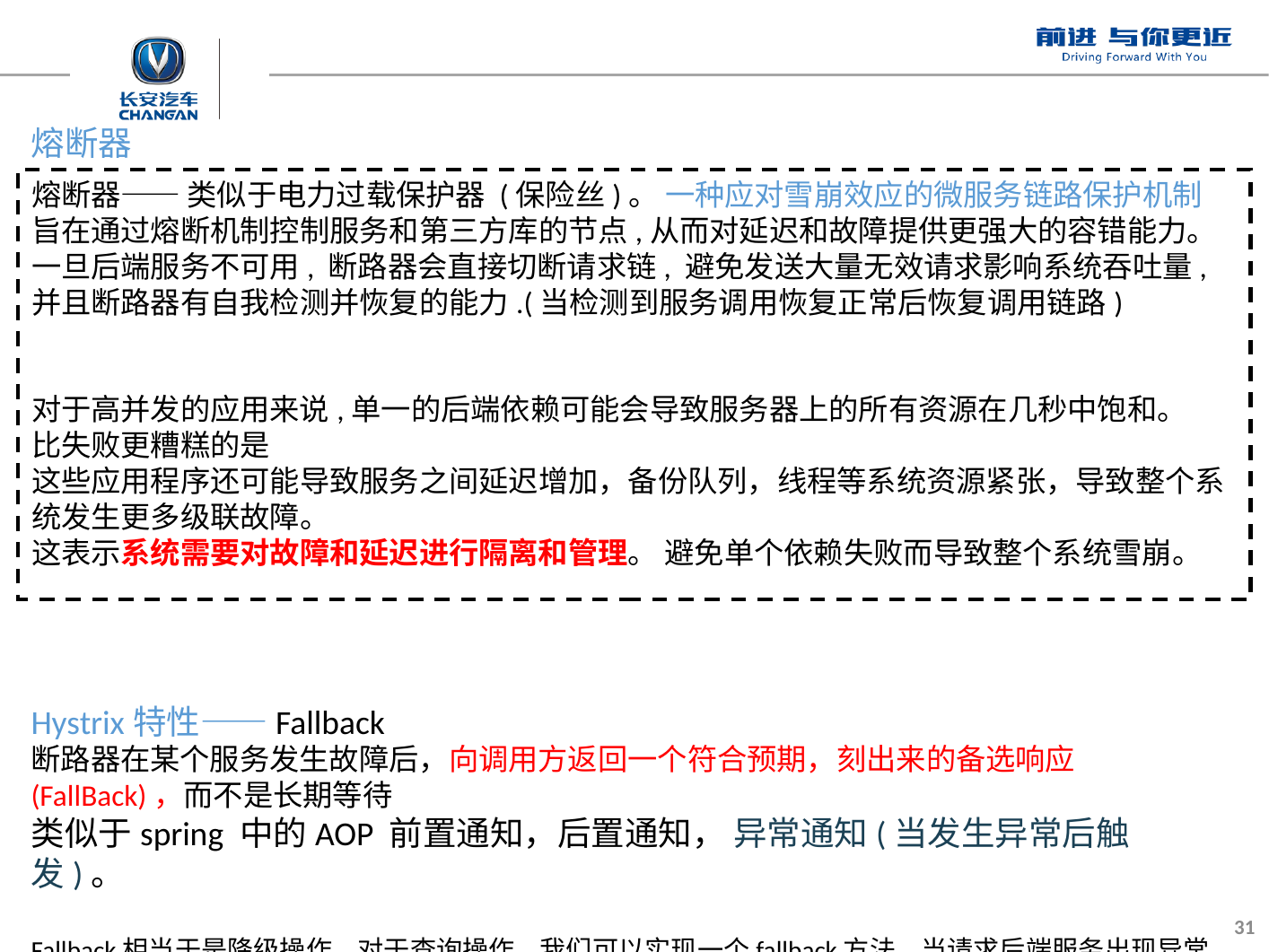

熔断器

熔断器—— 类似于电力过载保护器 (保险丝)。 一种应对雪崩效应的微服务链路保护机制
旨在通过熔断机制控制服务和第三方库的节点,从而对延迟和故障提供更强大的容错能力。
一旦后端服务不可用, 断路器会直接切断请求链, 避免发送大量无效请求影响系统吞吐量, 并且断路器有自我检测并恢复的能力.(当检测到服务调用恢复正常后恢复调用链路)

对于高并发的应用来说,单一的后端依赖可能会导致服务器上的所有资源在几秒中饱和。
比失败更糟糕的是
这些应用程序还可能导致服务之间延迟增加，备份队列，线程等系统资源紧张，导致整个系统发生更多级联故障。
这表示系统需要对故障和延迟进行隔离和管理。 避免单个依赖失败而导致整个系统雪崩。
Hystrix特性——Fallback
断路器在某个服务发生故障后，向调用方返回一个符合预期，刻出来的备选响应(FallBack)，而不是长期等待
类似于spring 中的AOP 前置通知，后置通知， 异常通知(当发生异常后触发)。

Fallback相当于是降级操作. 对于查询操作, 我们可以实现一个fallback方法, 当请求后端服务出现异常的时候, 可以使用fallback方法返回的值. fallback方法的返回值一般是设置的默认值或者来自缓存.